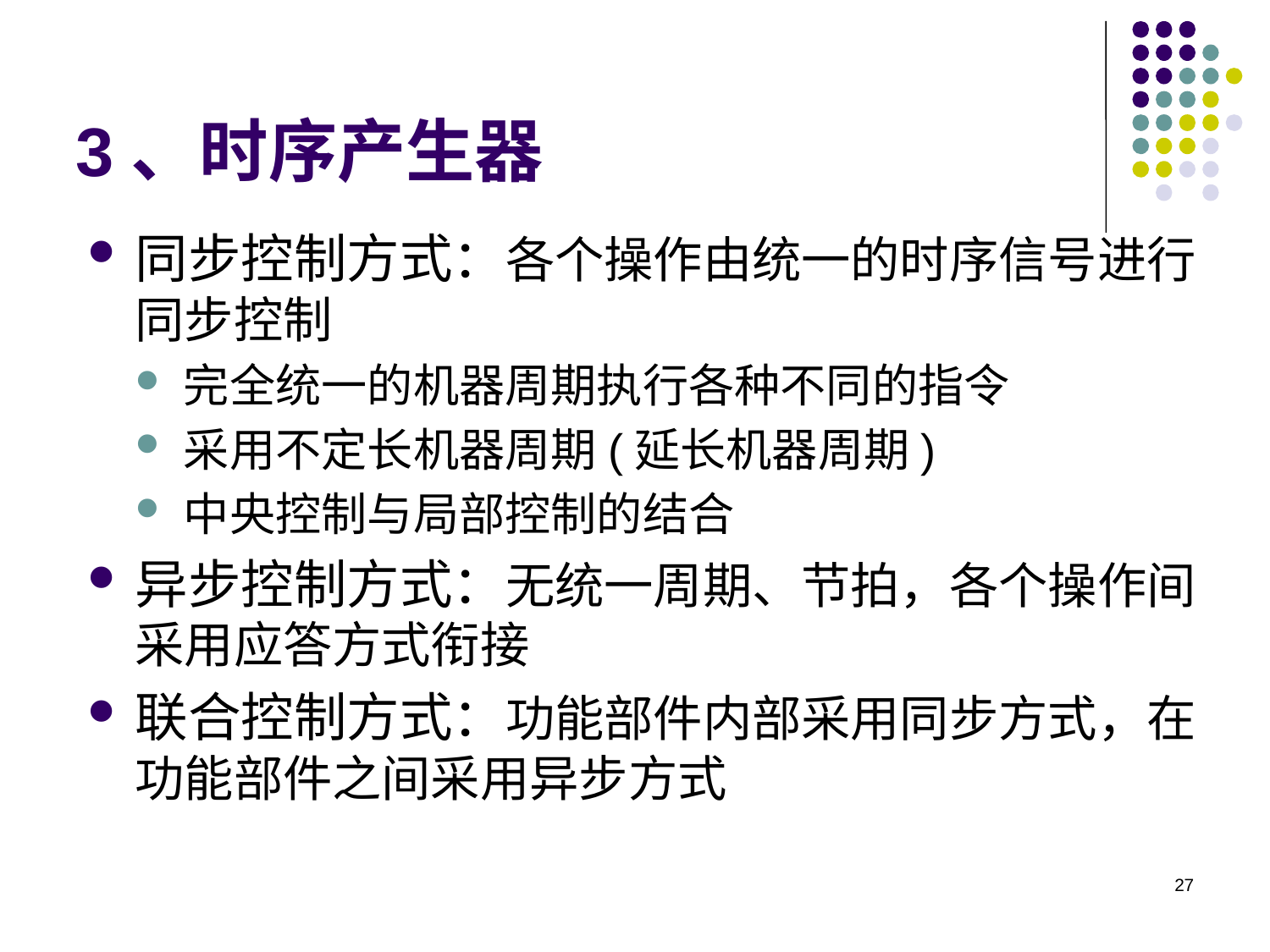

3、时序产生器
同步控制方式：各个操作由统一的时序信号进行同步控制
完全统一的机器周期执行各种不同的指令
采用不定长机器周期(延长机器周期)
中央控制与局部控制的结合
异步控制方式：无统一周期、节拍，各个操作间采用应答方式衔接
联合控制方式：功能部件内部采用同步方式，在功能部件之间采用异步方式

27